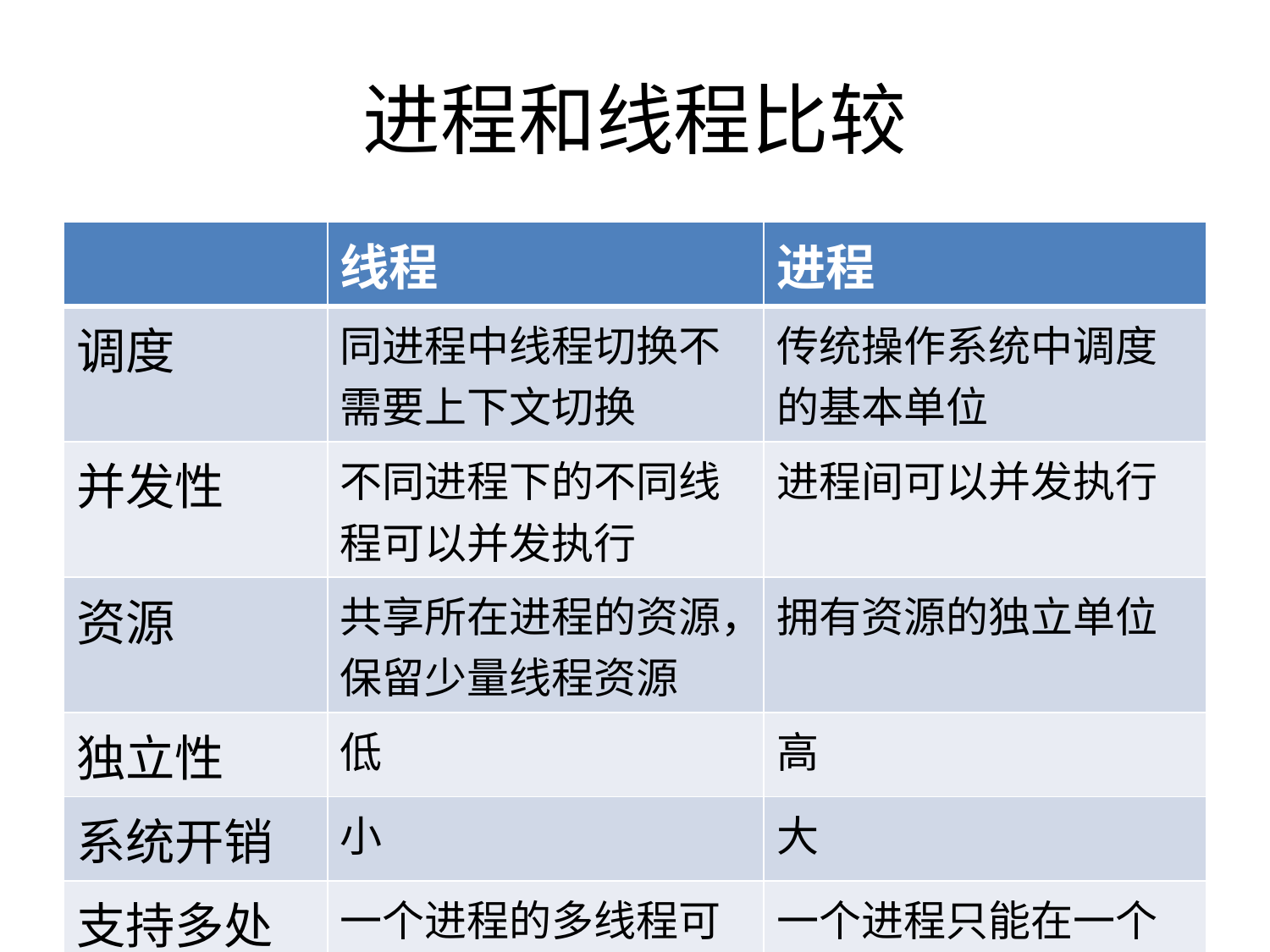

# 进程和线程比较
|  | 线程 | 进程 |
| --- | --- | --- |
| 调度 | 同进程中线程切换不需要上下文切换 | 传统操作系统中调度的基本单位 |
| 并发性 | 不同进程下的不同线程可以并发执行 | 进程间可以并发执行 |
| 资源 | 共享所在进程的资源，保留少量线程资源 | 拥有资源的独立单位 |
| 独立性 | 低 | 高 |
| 系统开销 | 小 | 大 |
| 支持多处理机系统 | 一个进程的多线程可以在多处理机上并行 | 一个进程只能在一个处理机上运行 |